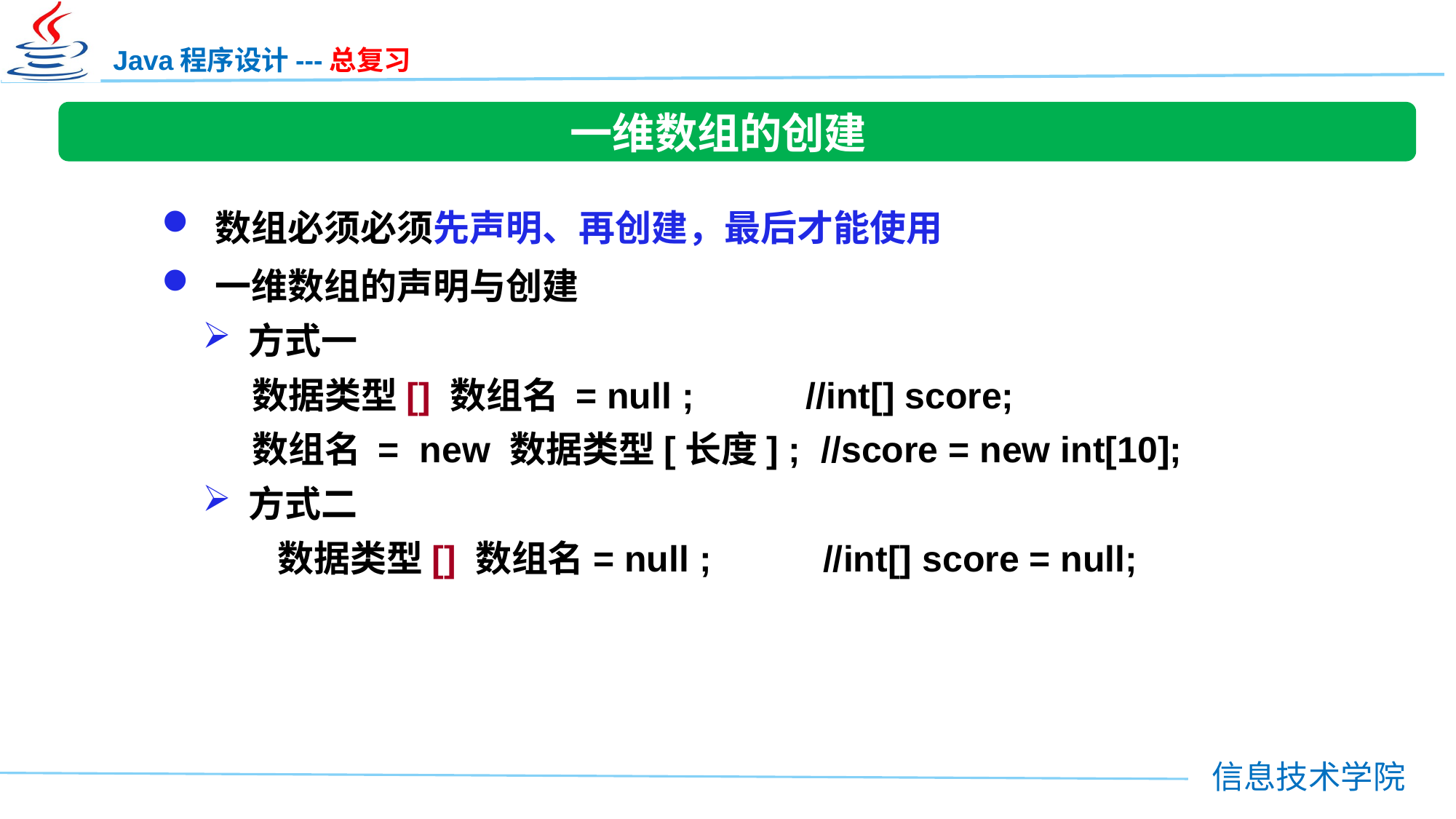

一维数组的创建
 数组必须必须先声明、再创建，最后才能使用
 一维数组的声明与创建
 方式一
          数据类型[] 数组名 = null ;           //int[] score;
          数组名 =  new 数据类型[长度] ;  //score = new int[10];
 方式二
  数据类型[] 数组名= null ;           //int[] score = null;